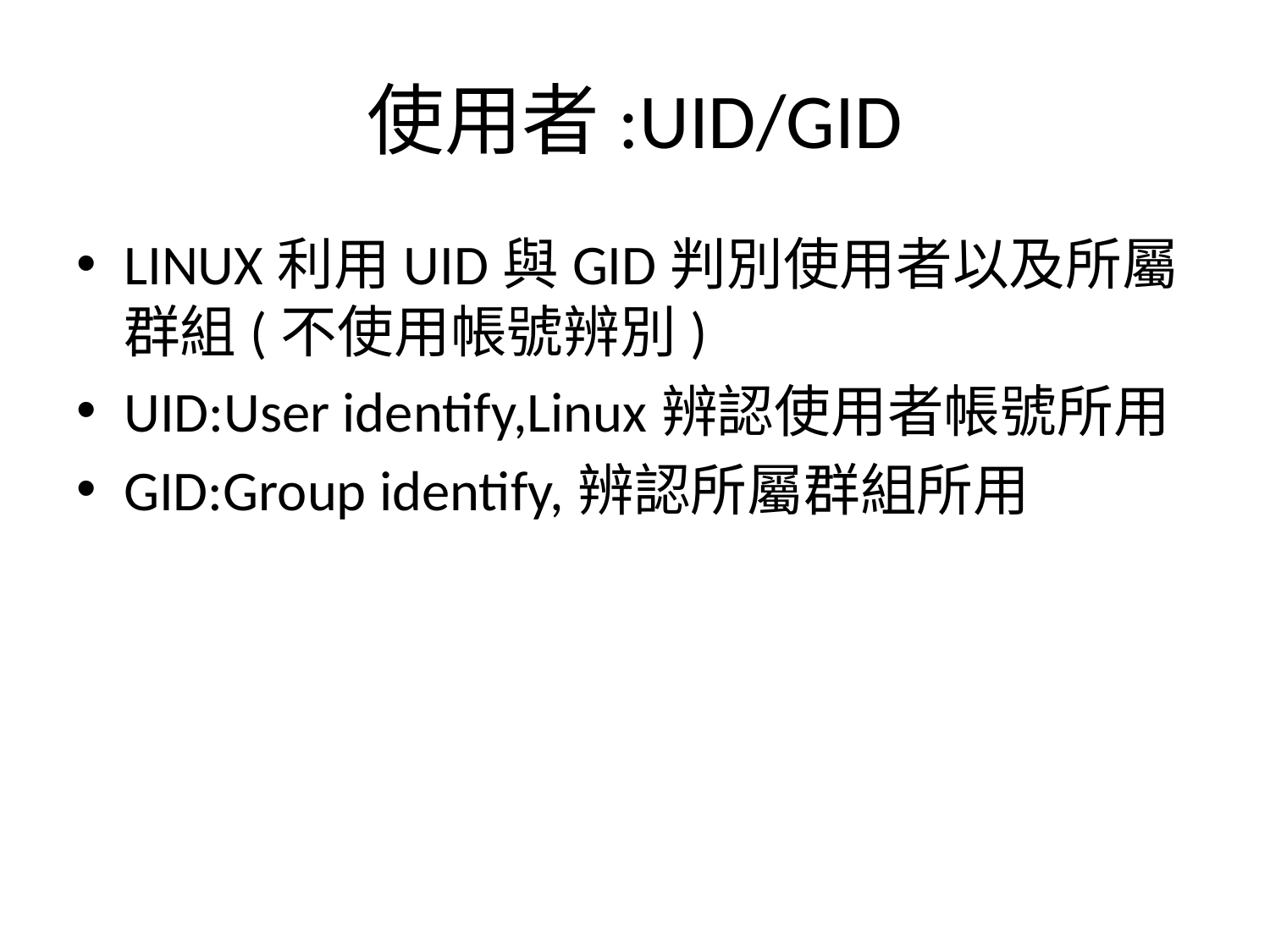

# 使用者:UID/GID
LINUX利用UID與GID判別使用者以及所屬群組(不使用帳號辨別)
UID:User identify,Linux辨認使用者帳號所用
GID:Group identify,辨認所屬群組所用